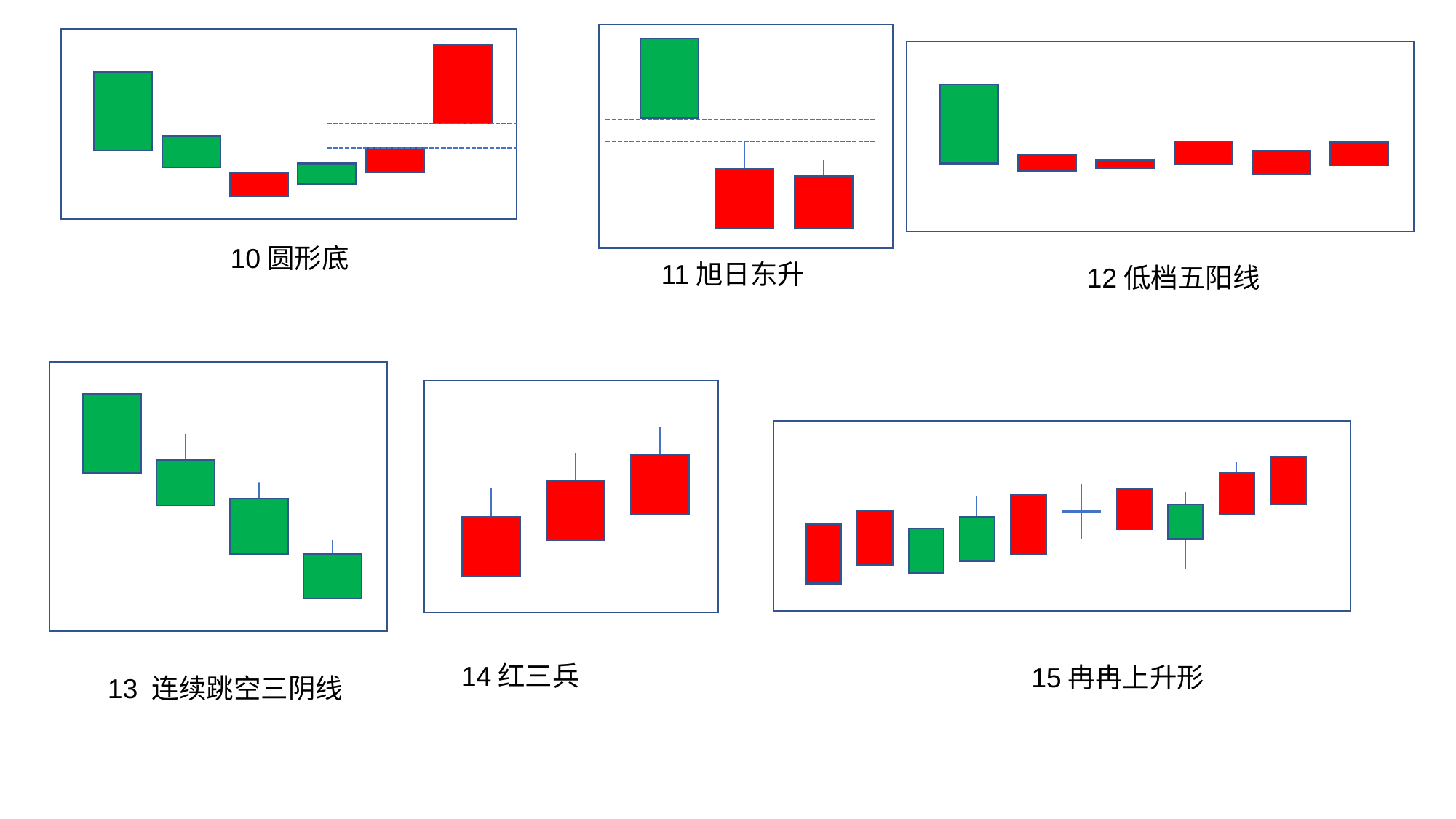

10圆形底
11旭日东升
12低档五阳线

14红三兵
15冉冉上升形
13 连续跳空三阴线